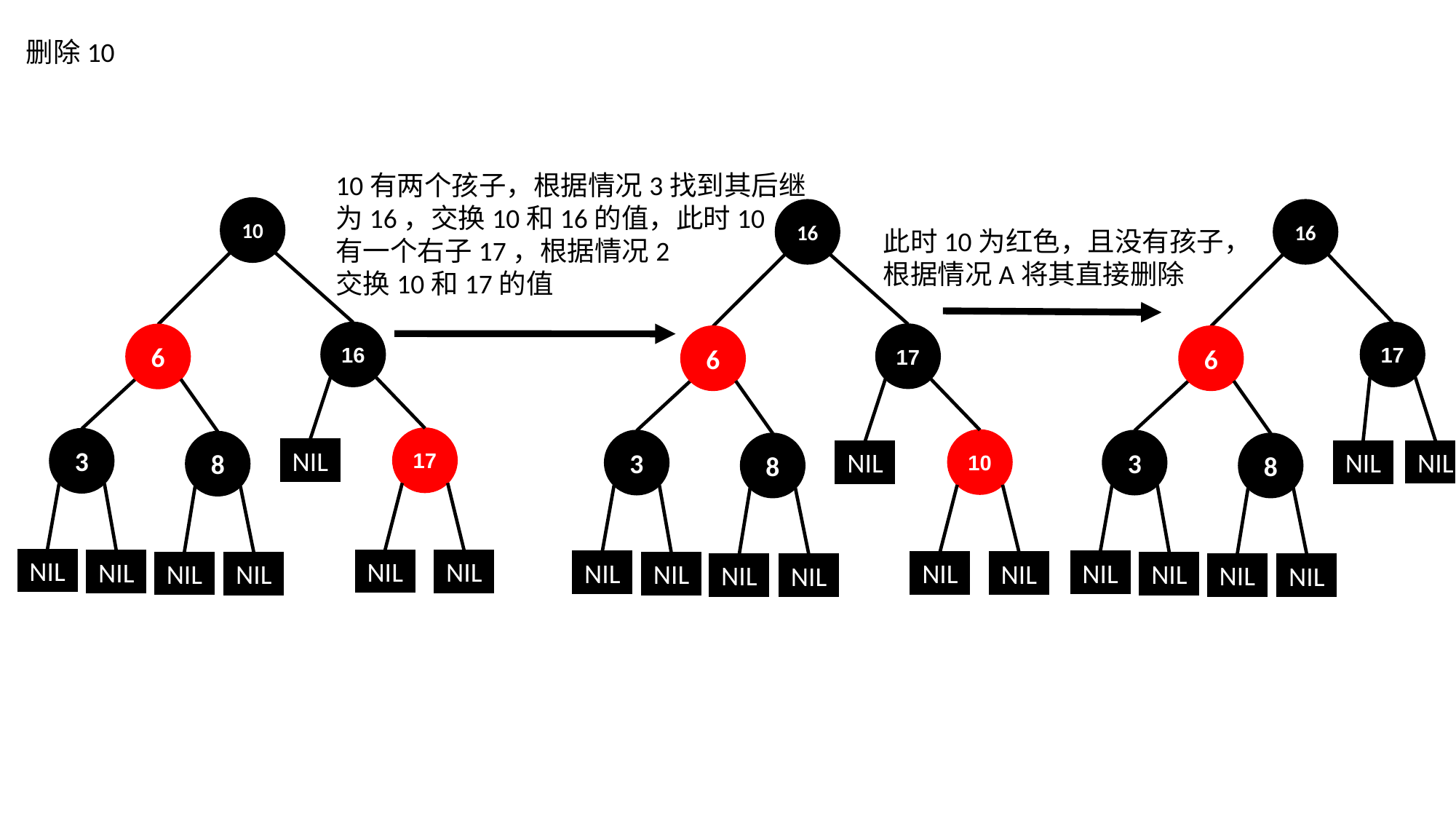

删除10
10有两个孩子，根据情况3找到其后继
为16，交换10和16的值，此时10
有一个右子17，根据情况2
交换10和17的值
10
16
16
此时10为红色，且没有孩子，
根据情况A将其直接删除
16
17
17
6
6
6
17
3
10
3
3
8
8
8
NIL
NIL
NIL
NIL
NIL
NIL
NIL
NIL
NIL
NIL
NIL
NIL
NIL
NIL
NIL
NIL
NIL
NIL
NIL
NIL